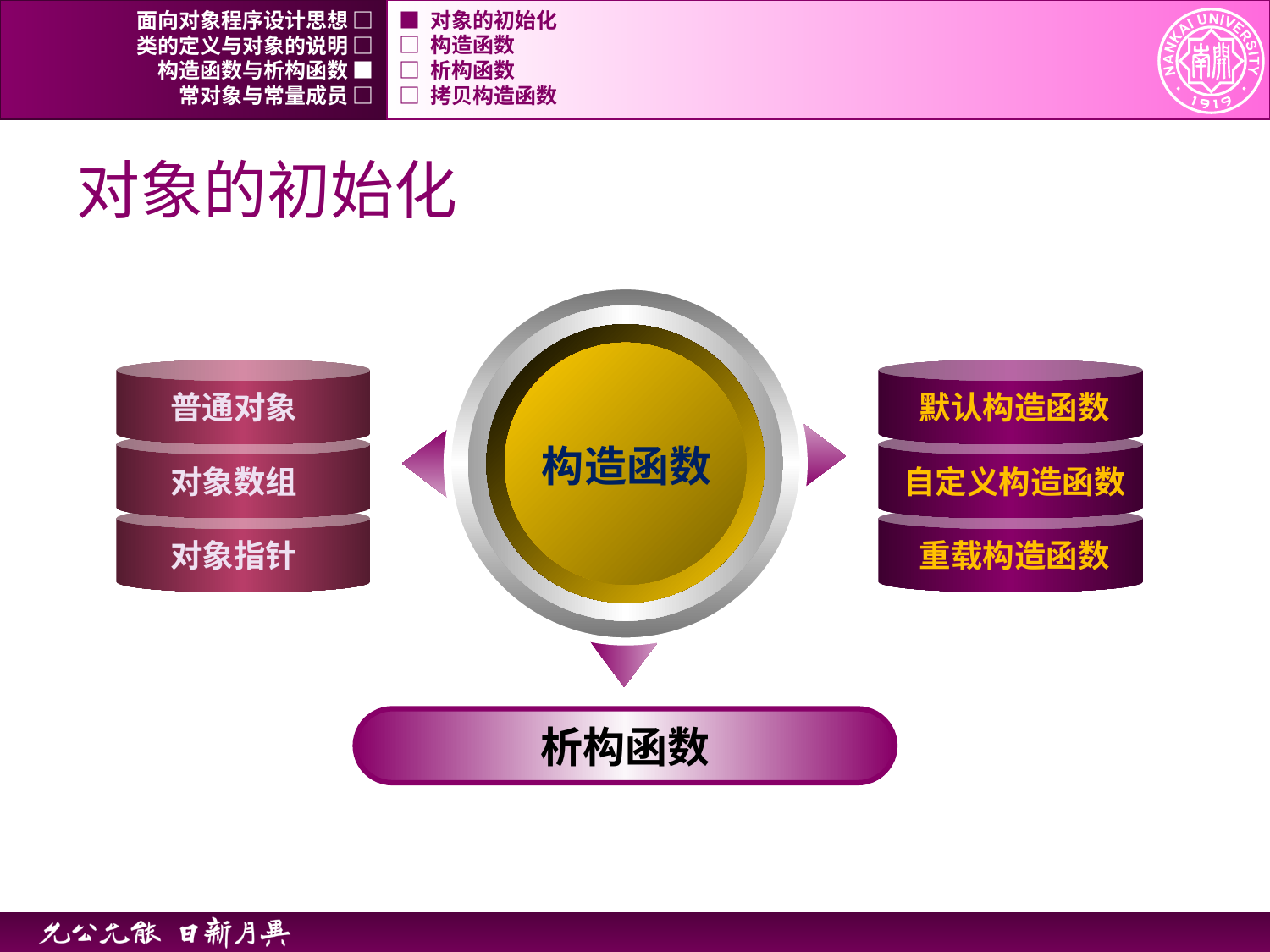

面向对象程序设计思想 □
■ 对象的初始化
类的定义与对象的说明 □
□ 构造函数
构造函数与析构函数 ■
□ 析构函数
常对象与常量成员 □

□ 拷贝构造函数
# 对象的初始化

普通对象
默认构造函数

构造函数

对象数组
自定义构造函数

对象指针
重载构造函数
析构函数